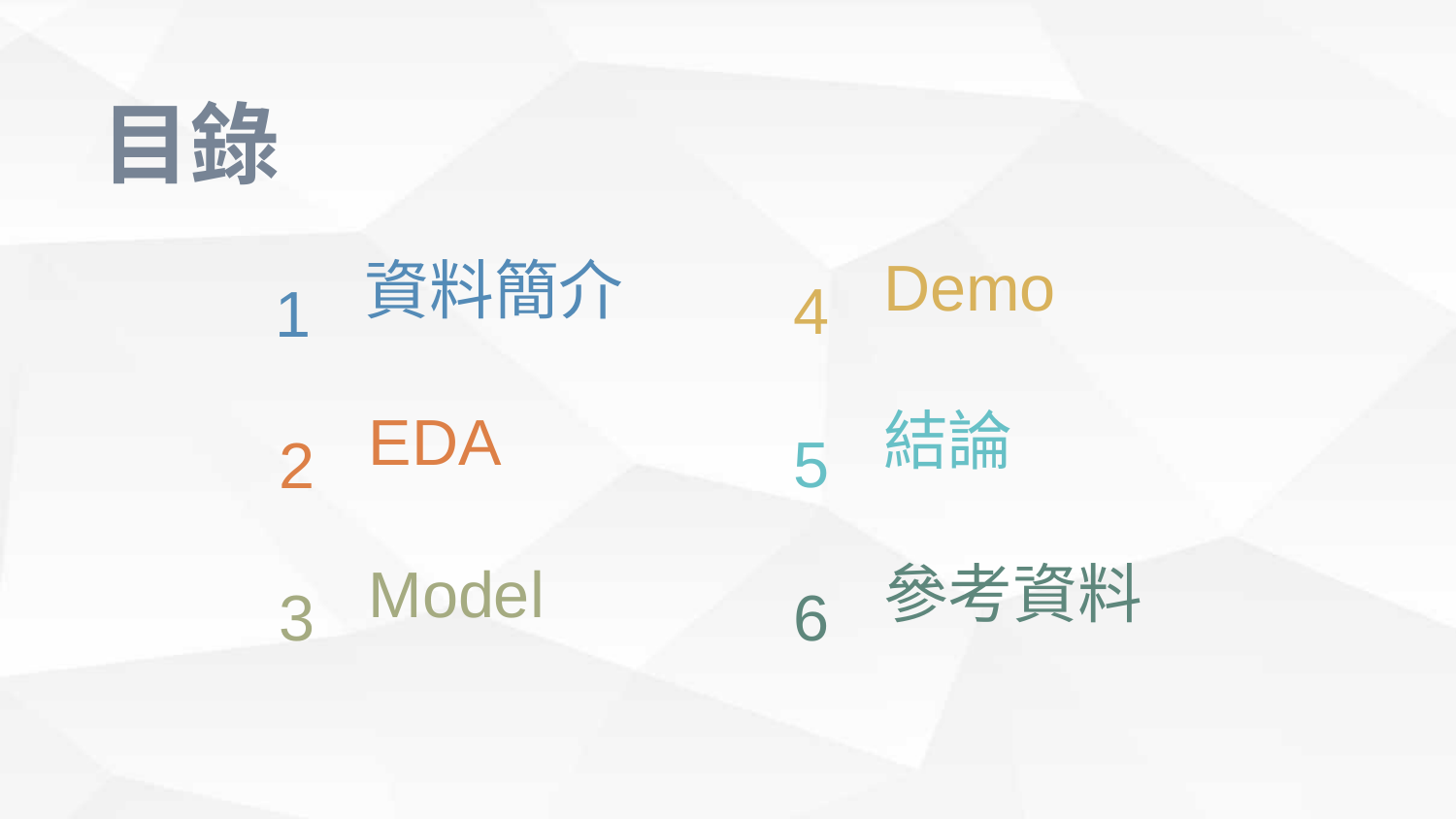

目錄
Demo
4
資料簡介
1
結論
5
EDA
2
Model
3
參考資料
6